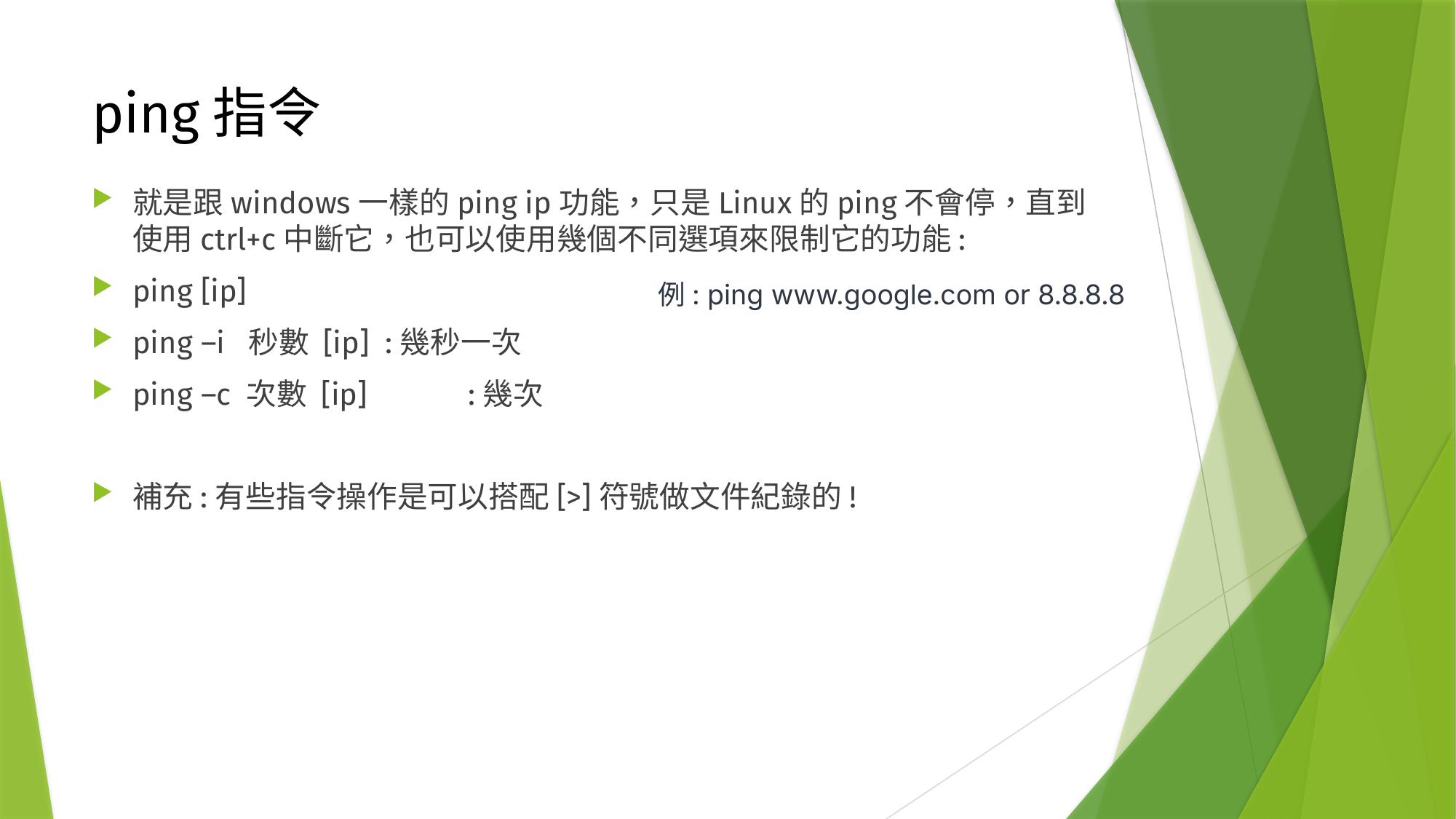

# ping指令
就是跟windows一樣的ping ip功能，只是Linux的ping不會停，直到使用ctrl+c中斷它，也可以使用幾個不同選項來限制它的功能:
ping [ip]
ping –i  秒數 [ip]  :幾秒一次
ping –c 次數 [ip]	 :幾次

補充:有些指令操作是可以搭配[>]符號做文件紀錄的!
例: ping www.google.com or 8.8.8.8